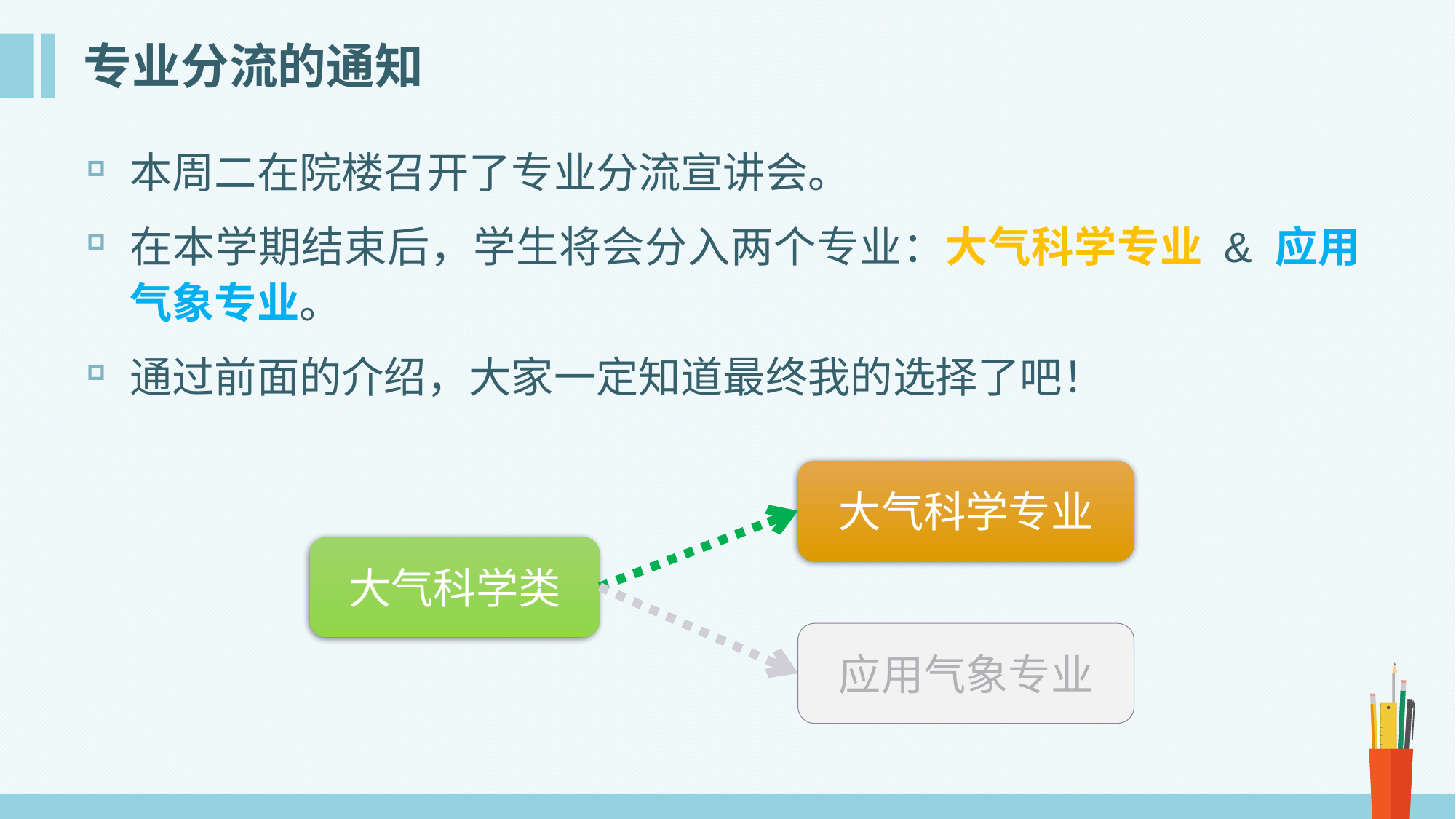

# 专业分流的通知
本周二在院楼召开了专业分流宣讲会。
在本学期结束后，学生将会分入两个专业：大气科学专业 & 应用气象专业。
通过前面的介绍，大家一定知道最终我的选择了吧！
大气科学专业
大气科学类
应用气象专业